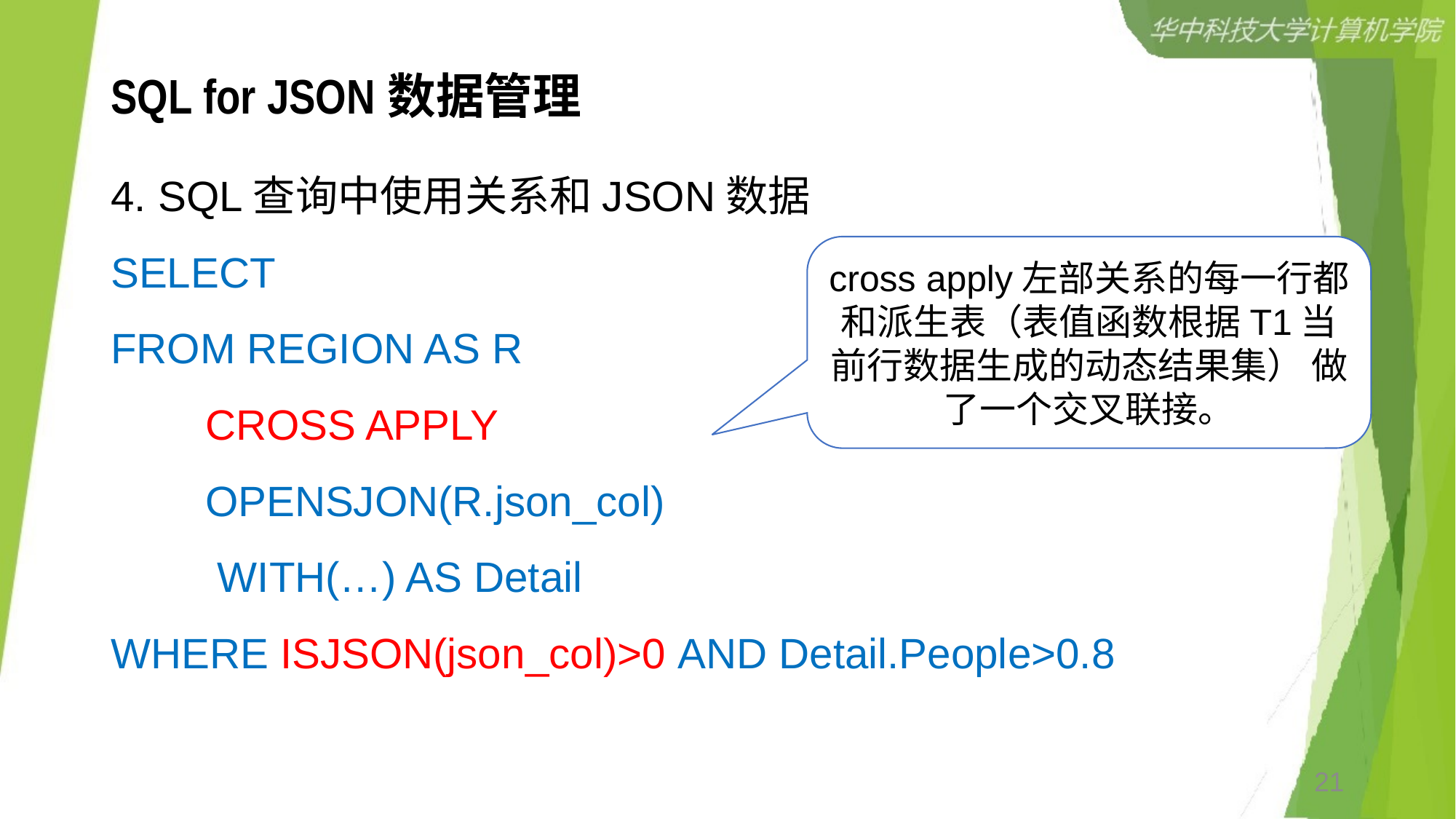

# SQL for JSON数据管理
4. SQL查询中使用关系和JSON数据
SELECT
FROM REGION AS R
        CROSS APPLY
        OPENSJON(R.json_col)
         WITH(…) AS Detail
WHERE ISJSON(json_col)>0 AND Detail.People>0.8

cross apply左部关系的每一行都和派生表（表值函数根据T1当前行数据生成的动态结果集） 做了一个交叉联接。
21